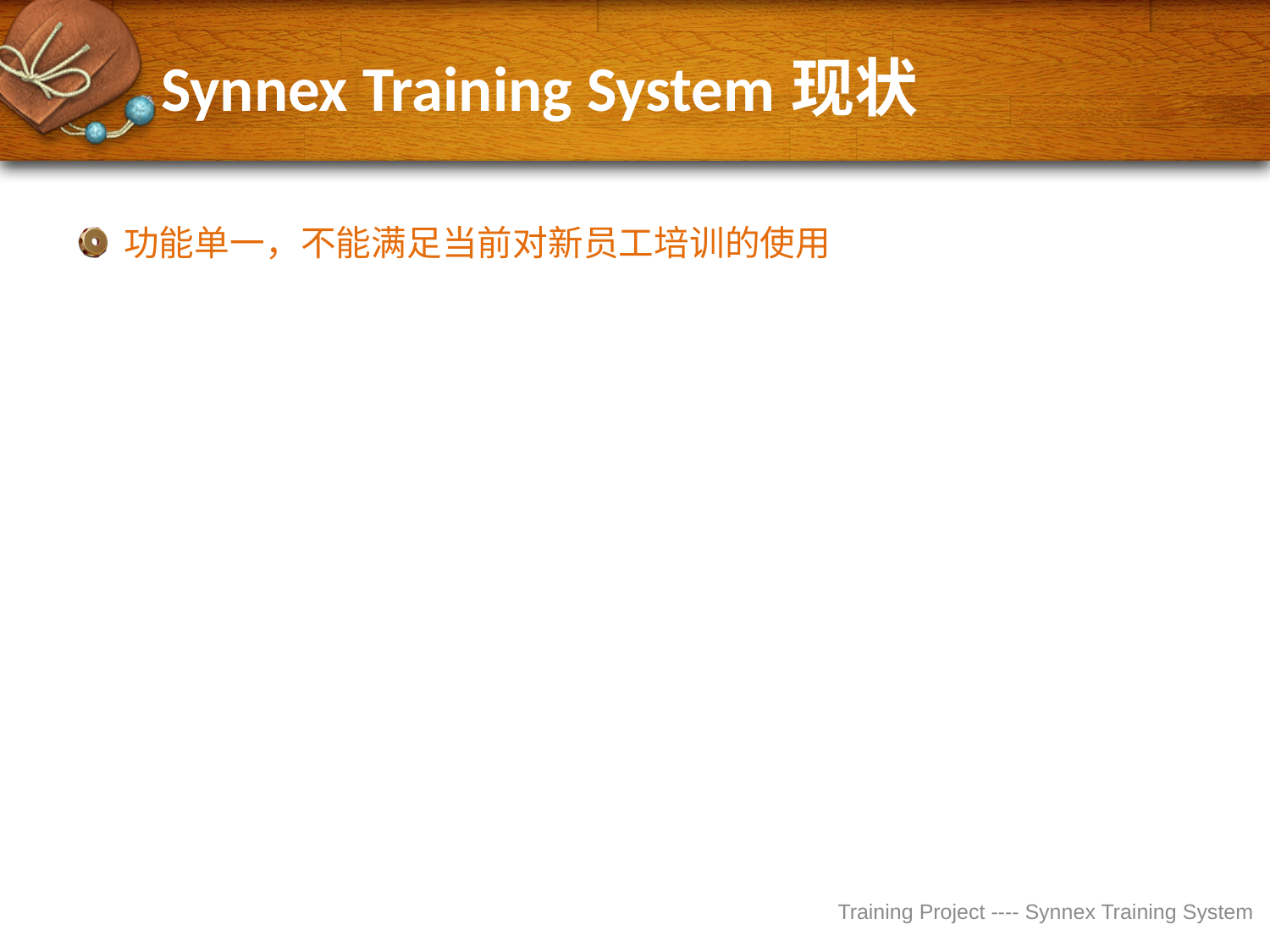

# Synnex Training System现状
功能单一，不能满足当前对新员工培训的使用
Training Project ---- Synnex Training System